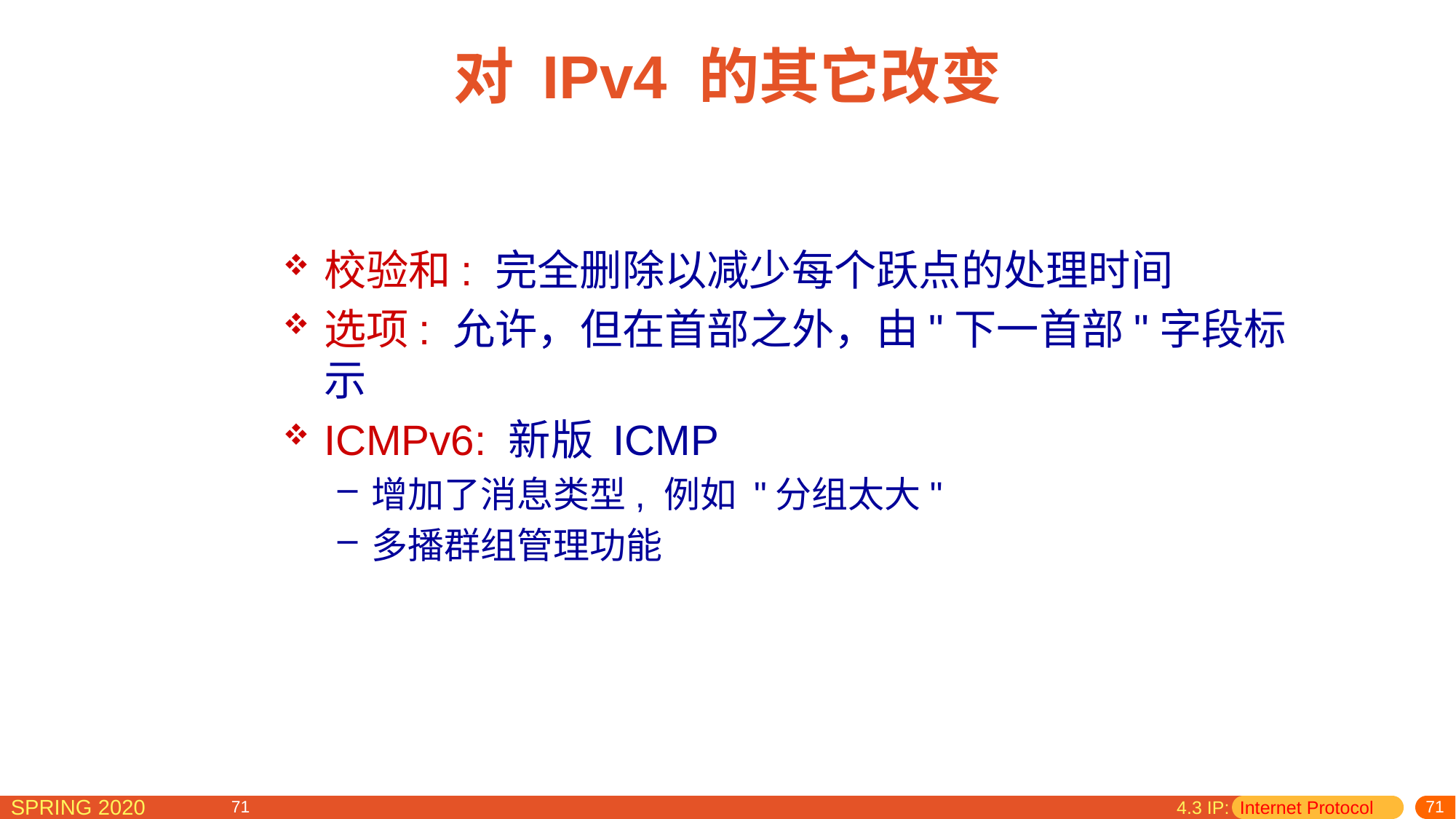

# 对 IPv4 的其它改变
校验和: 完全删除以减少每个跃点的处理时间
选项: 允许，但在首部之外，由"下一首部"字段标示
ICMPv6: 新版 ICMP
增加了消息类型, 例如 "分组太大"
多播群组管理功能
4.3 IP:  Internet Protocol